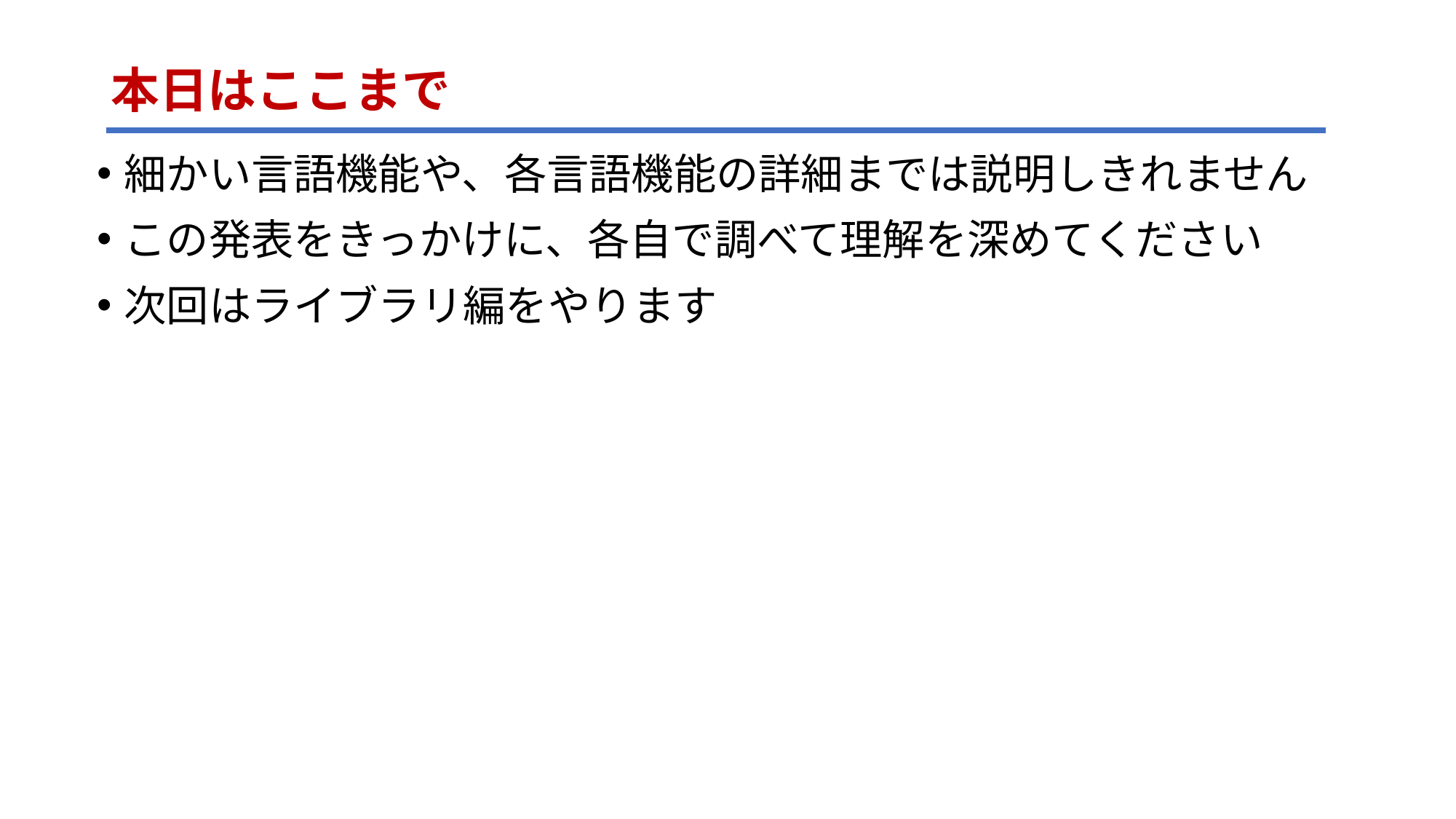

# 本日はここまで
細かい言語機能や、各言語機能の詳細までは説明しきれません
この発表をきっかけに、各自で調べて理解を深めてください
次回はライブラリ編をやります